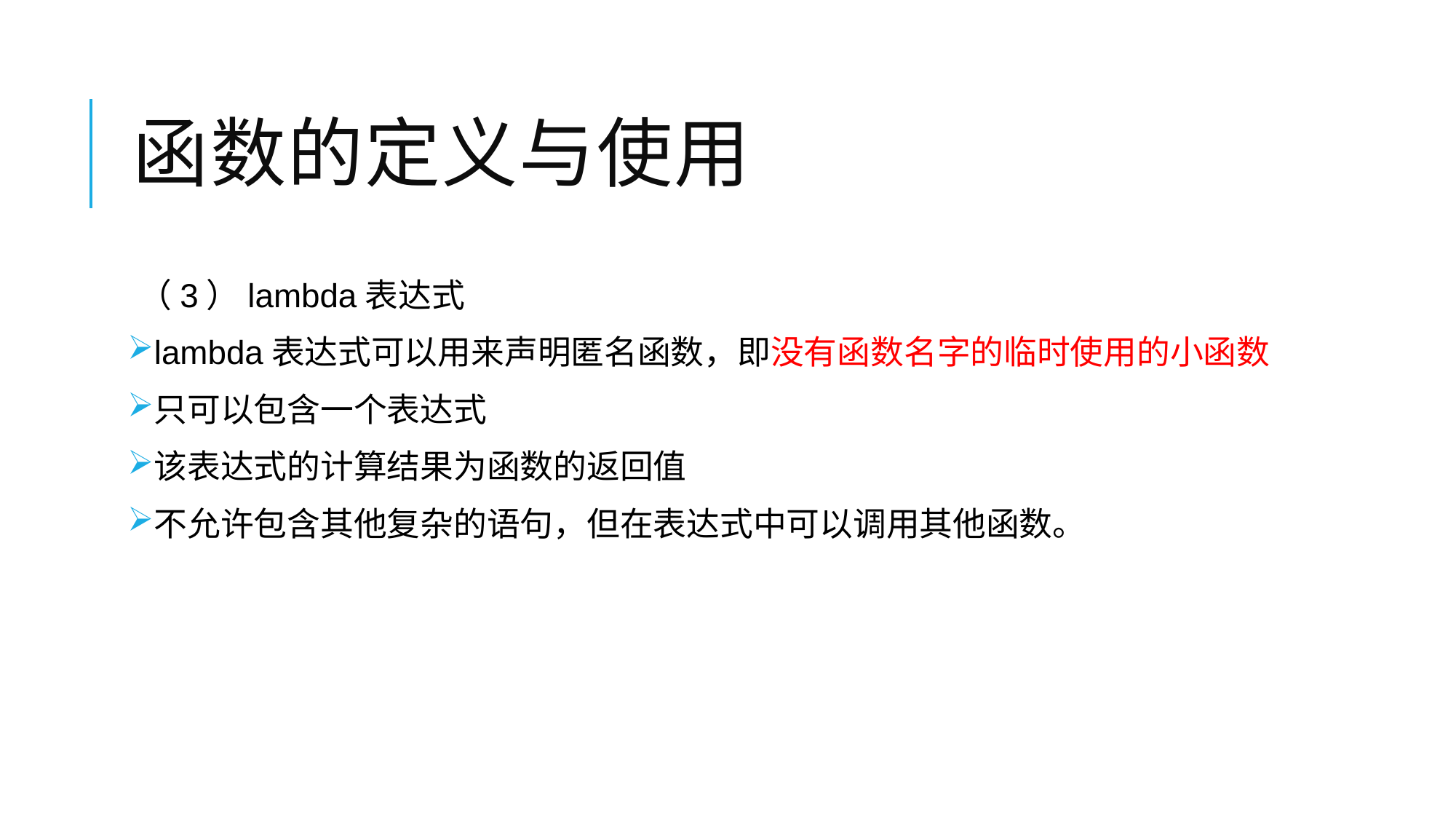

# 函数的定义与使用
（3）lambda表达式
lambda表达式可以用来声明匿名函数，即没有函数名字的临时使用的小函数
只可以包含一个表达式
该表达式的计算结果为函数的返回值
不允许包含其他复杂的语句，但在表达式中可以调用其他函数。